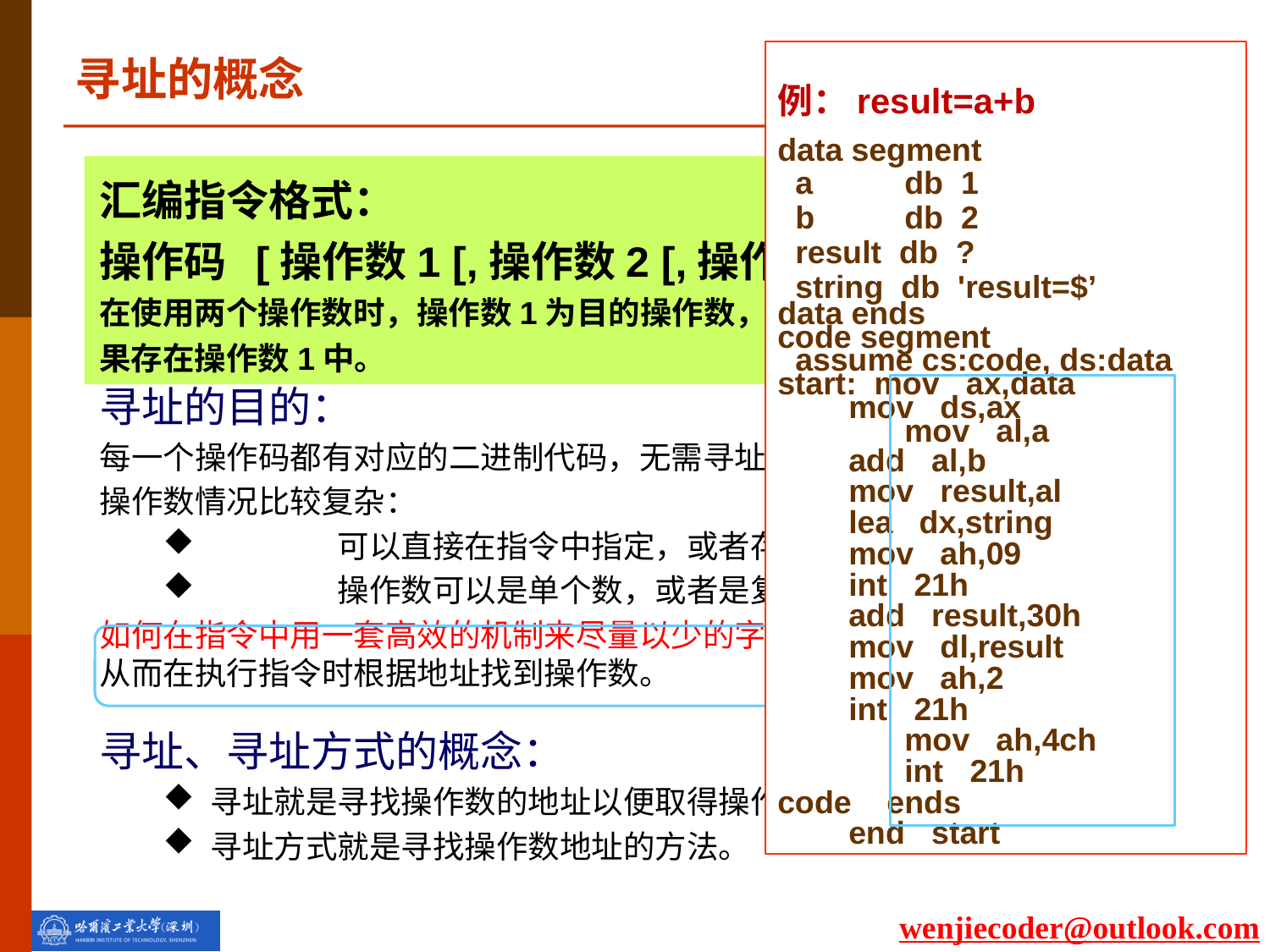

例：result=a+b

data segment
  a	db  1
  b	db  2
  result  db  ?
  string  db  'result=$’
data ends
code segment
  assume cs:code, ds:data
start:  mov   ax,data
        mov   ds,ax
	mov   al,a
        add   al,b
        mov   result,al
        lea   dx,string
        mov   ah,09
        int   21h
        add   result,30h
        mov   dl,result
        mov   ah,2
        int   21h
    	mov   ah,4ch
    	int   21h
code    ends
        end   start
寻址的概念
汇编指令格式：
操作码  [操作数1 [,操作数2 [,操作数3]]]　[;注释]
在使用两个操作数时，操作数1为目的操作数，操作数2为源操作数，运算结果存在操作数1中。
寻址的目的：
每一个操作码都有对应的二进制代码，无需寻址。
操作数情况比较复杂：
	可以直接在指令中指定，或者存放在寄存器或者内存中。
	操作数可以是单个数，或者是复杂的表格或者数组。
如何在指令中用一套高效的机制来尽量以少的字段位数表示操作数的地址？从而在执行指令时根据地址找到操作数。
寻址、寻址方式的概念：
寻址就是寻找操作数的地址以便取得操作数。
寻址方式就是寻找操作数地址的方法。